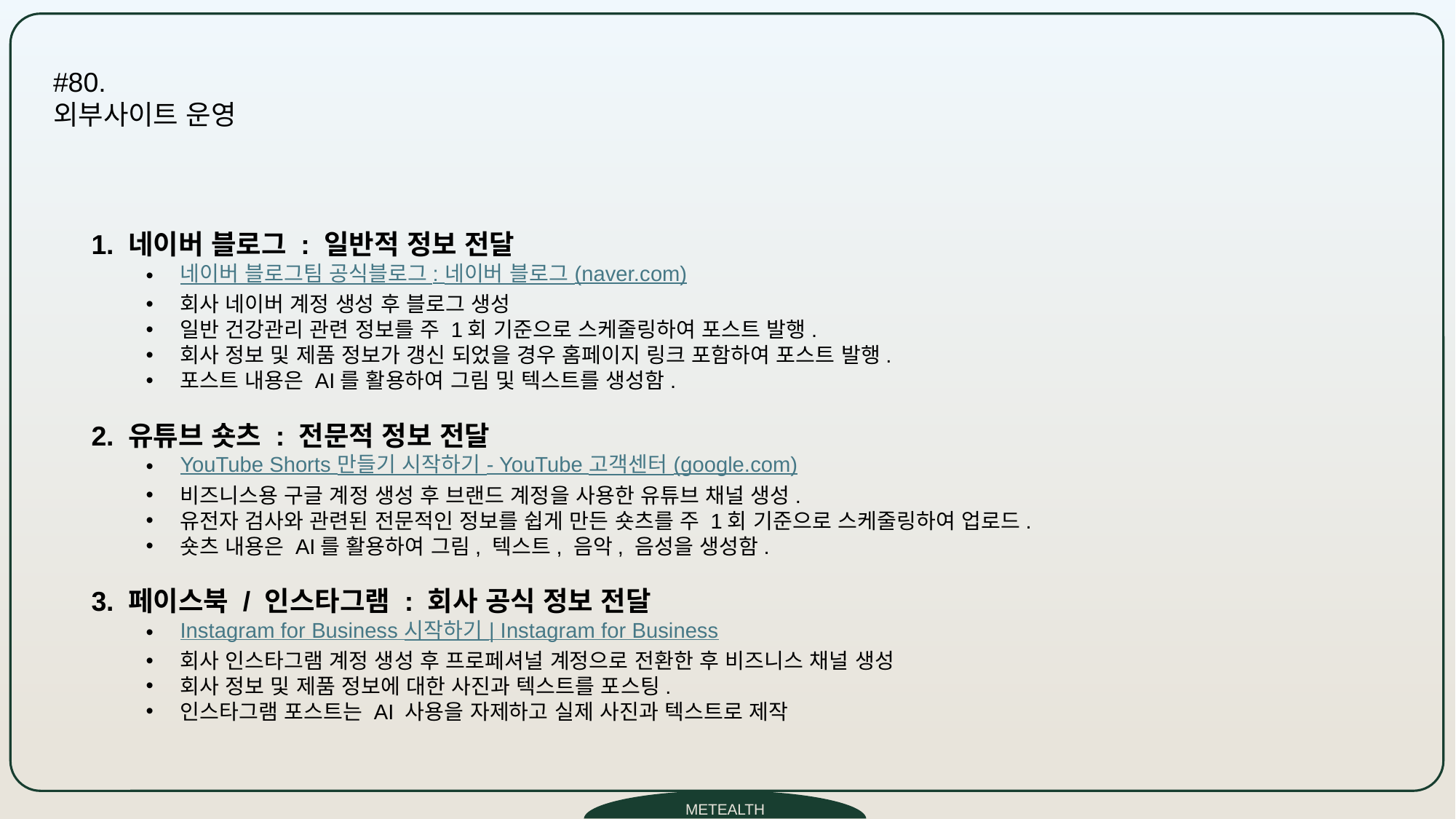

#80.
외부사이트 운영

1. 네이버 블로그 : 일반적 정보 전달
네이버 블로그팀 공식블로그 : 네이버 블로그 (naver.com)
회사 네이버 계정 생성 후 블로그 생성
일반 건강관리 관련 정보를 주 1회 기준으로 스케줄링하여 포스트 발행.
회사 정보 및 제품 정보가 갱신 되었을 경우 홈페이지 링크 포함하여 포스트 발행.
포스트 내용은 AI를 활용하여 그림 및 텍스트를 생성함.

2. 유튜브 숏츠 : 전문적 정보 전달
YouTube Shorts 만들기 시작하기 - YouTube 고객센터 (google.com)
비즈니스용 구글 계정 생성 후 브랜드 계정을 사용한 유튜브 채널 생성.
유전자 검사와 관련된 전문적인 정보를 쉽게 만든 숏츠를 주 1회 기준으로 스케줄링하여 업로드.
숏츠 내용은 AI를 활용하여 그림, 텍스트, 음악, 음성을 생성함.

3. 페이스북 / 인스타그램 : 회사 공식 정보 전달
Instagram for Business 시작하기 | Instagram for Business
회사 인스타그램 계정 생성 후 프로페셔널 계정으로 전환한 후 비즈니스 채널 생성
회사 정보 및 제품 정보에 대한 사진과 텍스트를 포스팅.
인스타그램 포스트는 AI 사용을 자제하고 실제 사진과 텍스트로 제작
METEALTH